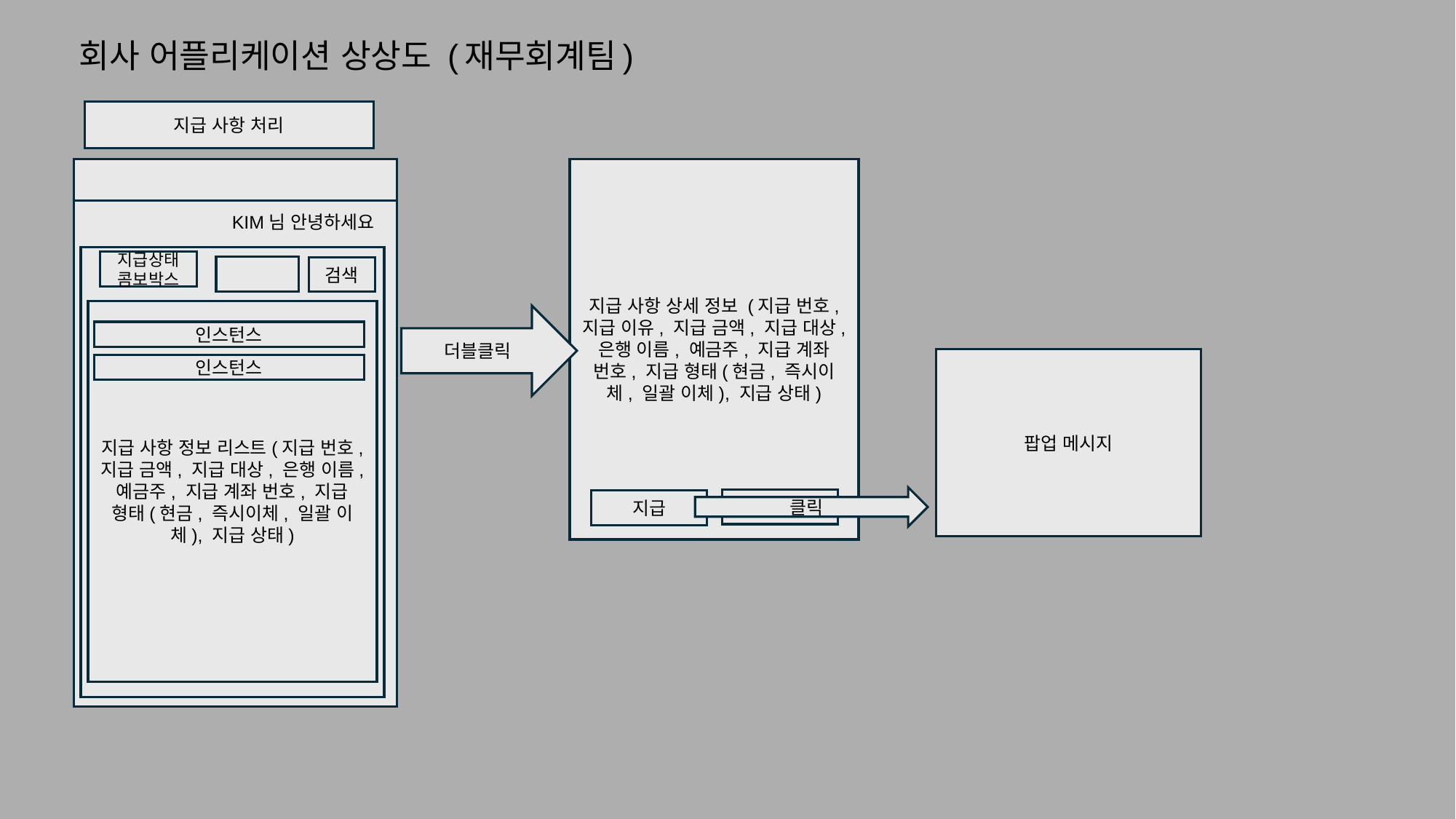

# 회사 어플리케이션 상상도 (재무회계팀)
지급 사항 처리

지급 사항 상세 정보 (지급 번호, 지급 이유, 지급 금액, 지급 대상, 은행 이름, 예금주, 지급 계좌 번호, 지급 형태(현금, 즉시이체, 일괄 이체), 지급 상태)
KIM님 안녕하세요

지급상태
콤보박스

검색
지급 사항 정보 리스트(지급 번호, 지급 금액, 지급 대상, 은행 이름, 예금주, 지급 계좌 번호, 지급 형태(현금, 즉시이체, 일괄 이체), 지급 상태)
더블클릭
인스턴스
팝업 메시지
인스턴스
클릭
취소
지급